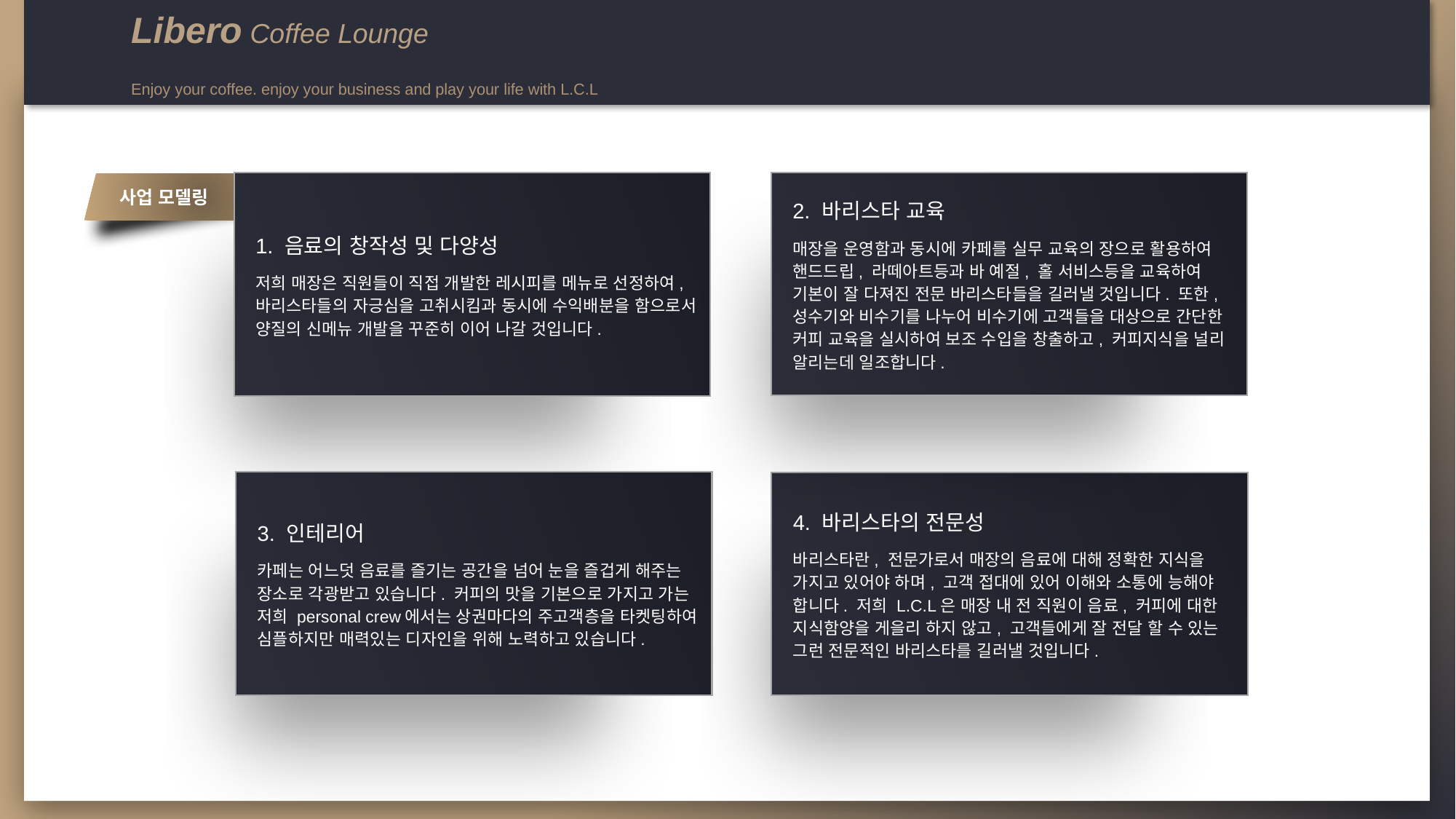

Libero Coffee Lounge
Enjoy your coffee. enjoy your business and play your life with L.C.L

2. 바리스타 교육
매장을 운영함과 동시에 카페를 실무 교육의 장으로 활용하여 핸드드립, 라떼아트등과 바 예절, 홀 서비스등을 교육하여 기본이 잘 다져진 전문 바리스타들을 길러낼 것입니다. 또한, 성수기와 비수기를 나누어 비수기에 고객들을 대상으로 간단한 커피 교육을 실시하여 보조 수입을 창출하고, 커피지식을 널리 알리는데 일조합니다.
1. 음료의 창작성 및 다양성
저희 매장은 직원들이 직접 개발한 레시피를 메뉴로 선정하여, 바리스타들의 자긍심을 고취시킴과 동시에 수익배분을 함으로서 양질의 신메뉴 개발을 꾸준히 이어 나갈 것입니다.
사업 모델링

3. 인테리어
카페는 어느덧 음료를 즐기는 공간을 넘어 눈을 즐겁게 해주는 장소로 각광받고 있습니다. 커피의 맛을 기본으로 가지고 가는 저희 personal crew에서는 상권마다의 주고객층을 타켓팅하여 심플하지만 매력있는 디자인을 위해 노력하고 있습니다.
4. 바리스타의 전문성
바리스타란, 전문가로서 매장의 음료에 대해 정확한 지식을 가지고 있어야 하며, 고객 접대에 있어 이해와 소통에 능해야 합니다. 저희 L.C.L은 매장 내 전 직원이 음료, 커피에 대한 지식함양을 게을리 하지 않고, 고객들에게 잘 전달 할 수 있는 그런 전문적인 바리스타를 길러낼 것입니다.